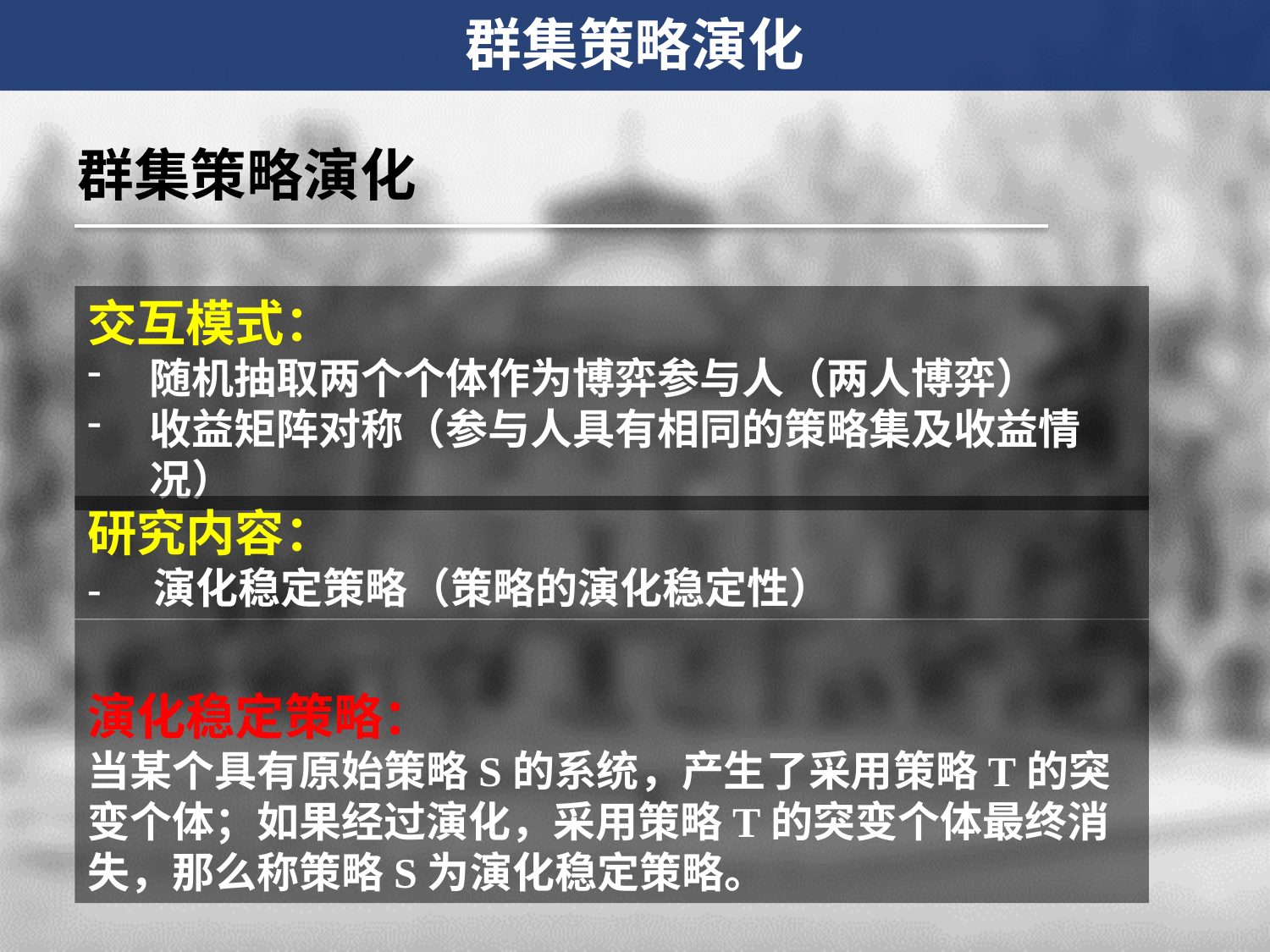

群集策略演化
群集策略演化
交互模式：
随机抽取两个个体作为博弈参与人（两人博弈）
收益矩阵对称（参与人具有相同的策略集及收益情况）
研究内容：
-    演化稳定策略（策略的演化稳定性）

演化稳定策略：
当某个具有原始策略S的系统，产生了采用策略T的突变个体；如果经过演化，采用策略T的突变个体最终消失，那么称策略S为演化稳定策略。